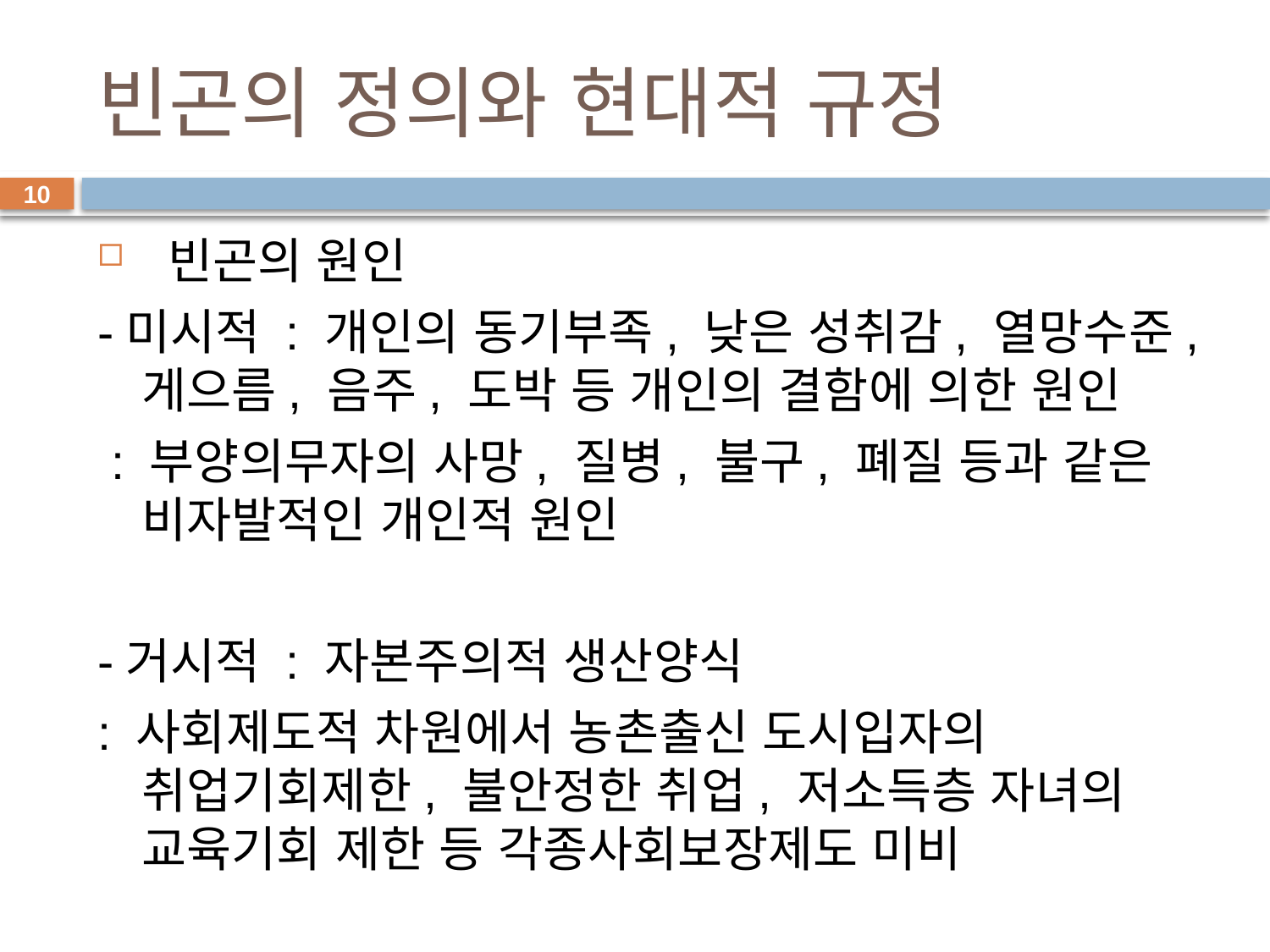

# 빈곤의 정의와 현대적 규정
10
 빈곤의 원인
-미시적 : 개인의 동기부족, 낮은 성취감, 열망수준, 게으름, 음주, 도박 등 개인의 결함에 의한 원인
 : 부양의무자의 사망, 질병, 불구, 폐질 등과 같은 비자발적인 개인적 원인

-거시적 : 자본주의적 생산양식
: 사회제도적 차원에서 농촌출신 도시입자의 취업기회제한, 불안정한 취업, 저소득층 자녀의 교육기회 제한 등 각종사회보장제도 미비